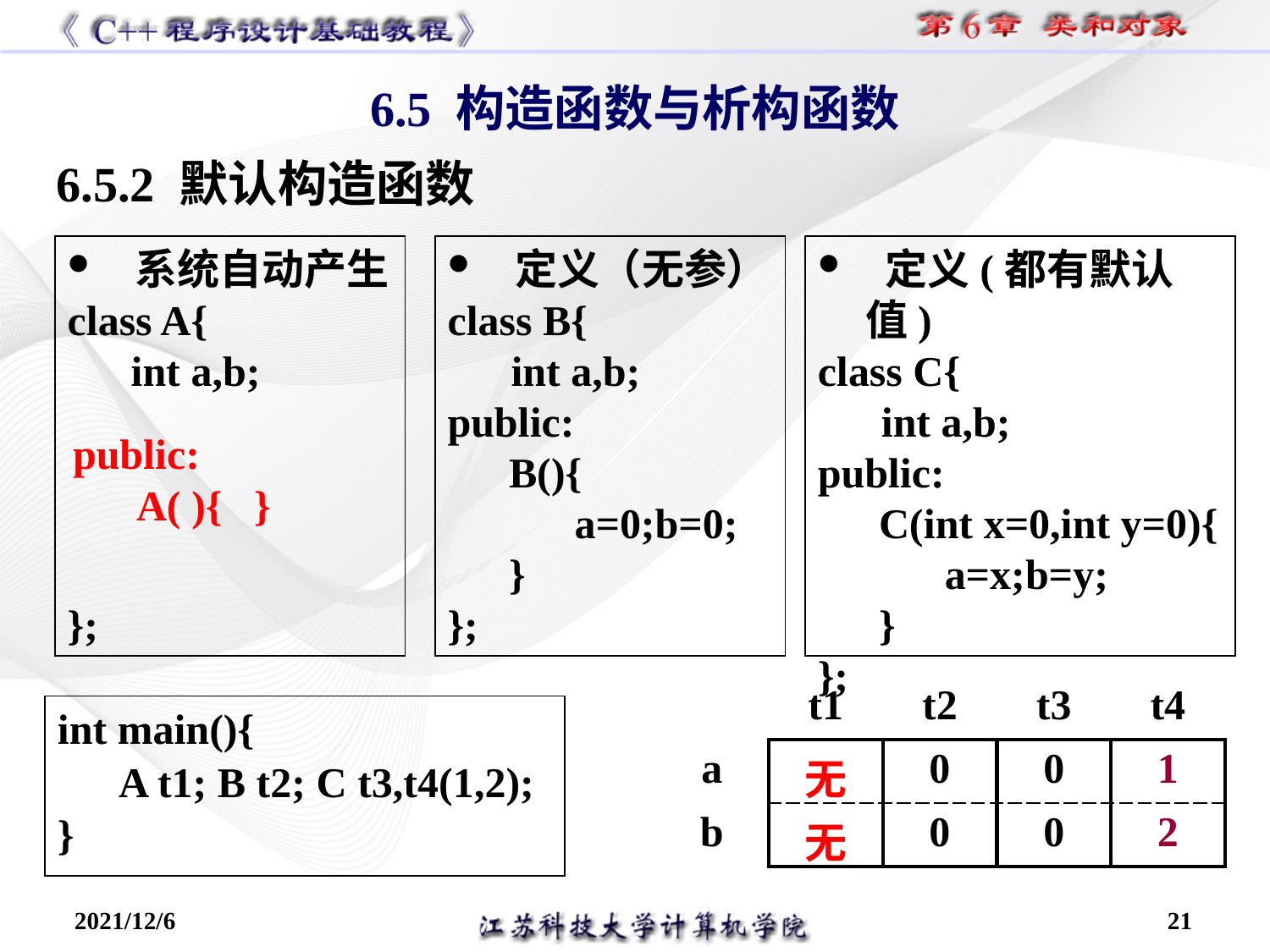

6.5 构造函数与析构函数
6.5.2 默认构造函数
 系统自动产生
class A{
      int a,b;

};
 定义（无参）
class B{
      int a,b;
public:
B(){
a=0;b=0;
}
};
 定义(都有默认值)
class C{
      int a,b;
public:
C(int x=0,int y=0){
a=x;b=y;
}
};
public:
A( ){   }
|  | t1 | t2 | t3 | t4 |
| --- | --- | --- | --- | --- |
| a | 无 | 0 | 0 | 1 |
| b | 无 | 0 | 0 | 2 |
int main(){
A t1; B t2; C t3,t4(1,2);
}